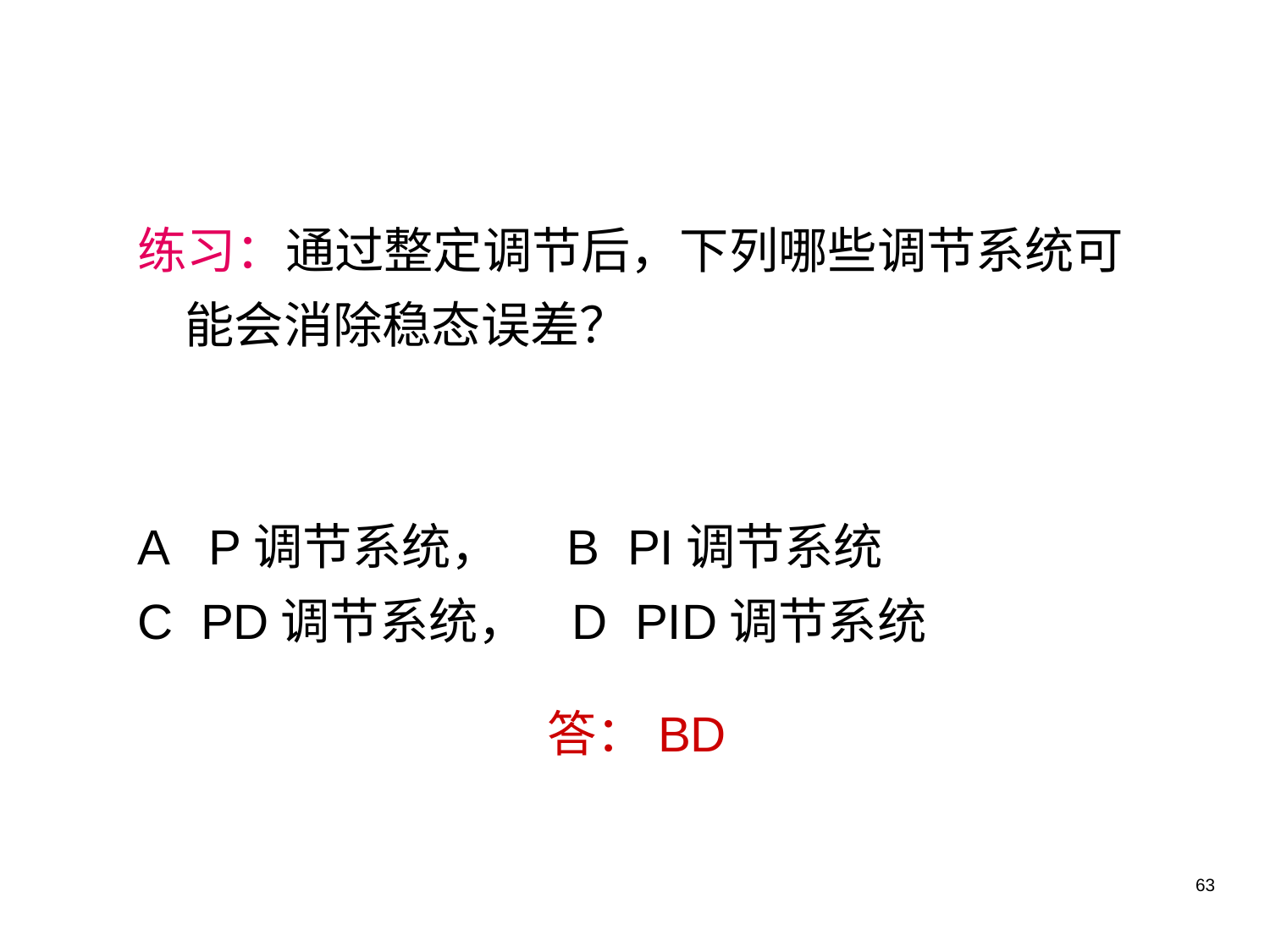

练习：通过整定调节后，下列哪些调节系统可能会消除稳态误差？

A   P调节系统，     B  PI调节系统
C  PD调节系统，   D  PID调节系统
答：BD
63